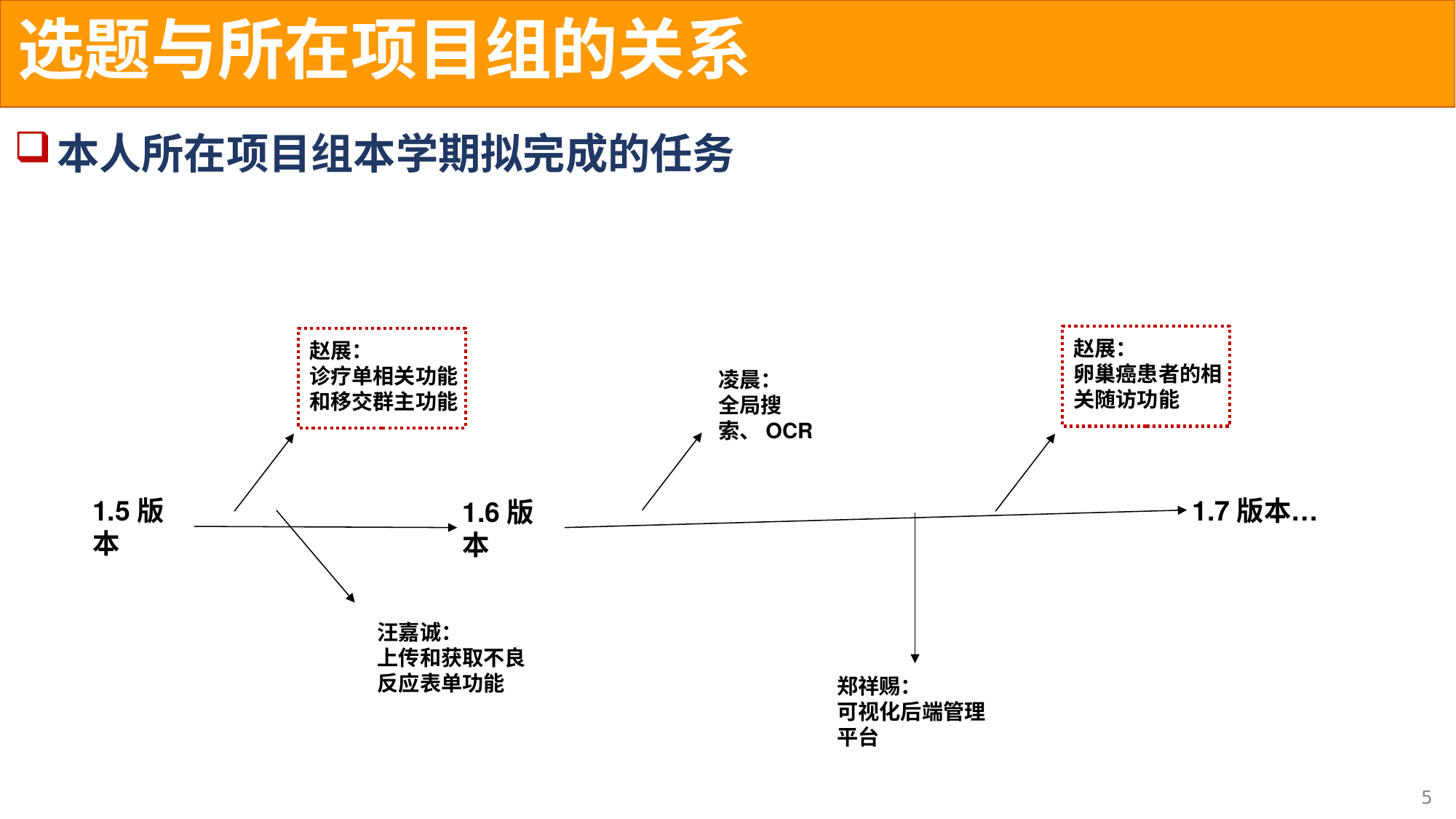

# 选题与所在项目组的关系
本人所在项目组本学期拟完成的任务

赵展：
卵巢癌患者的相关随访功能
赵展：
诊疗单相关功能和移交群主功能
凌晨：
全局搜索、OCR
1.5版本
1.7版本…
1.6版本
汪嘉诚：
上传和获取不良反应表单功能
郑祥赐：
可视化后端管理平台
5